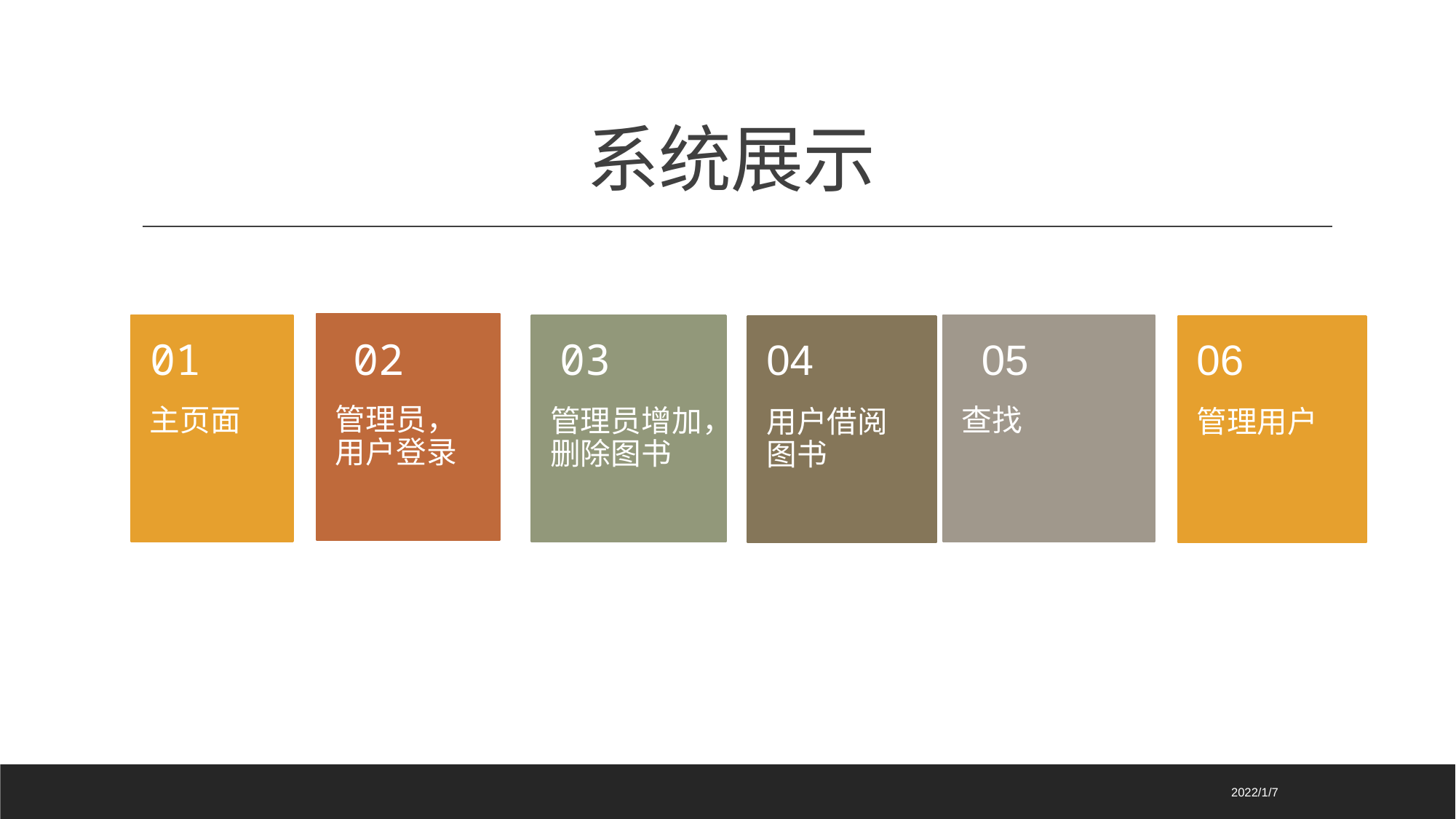

# 系统展示
主页面
01
管理员，用户登录
02
管理员增加，删除图书
03
用户借阅图书
04
查找
05
管理用户
06
2022/1/7